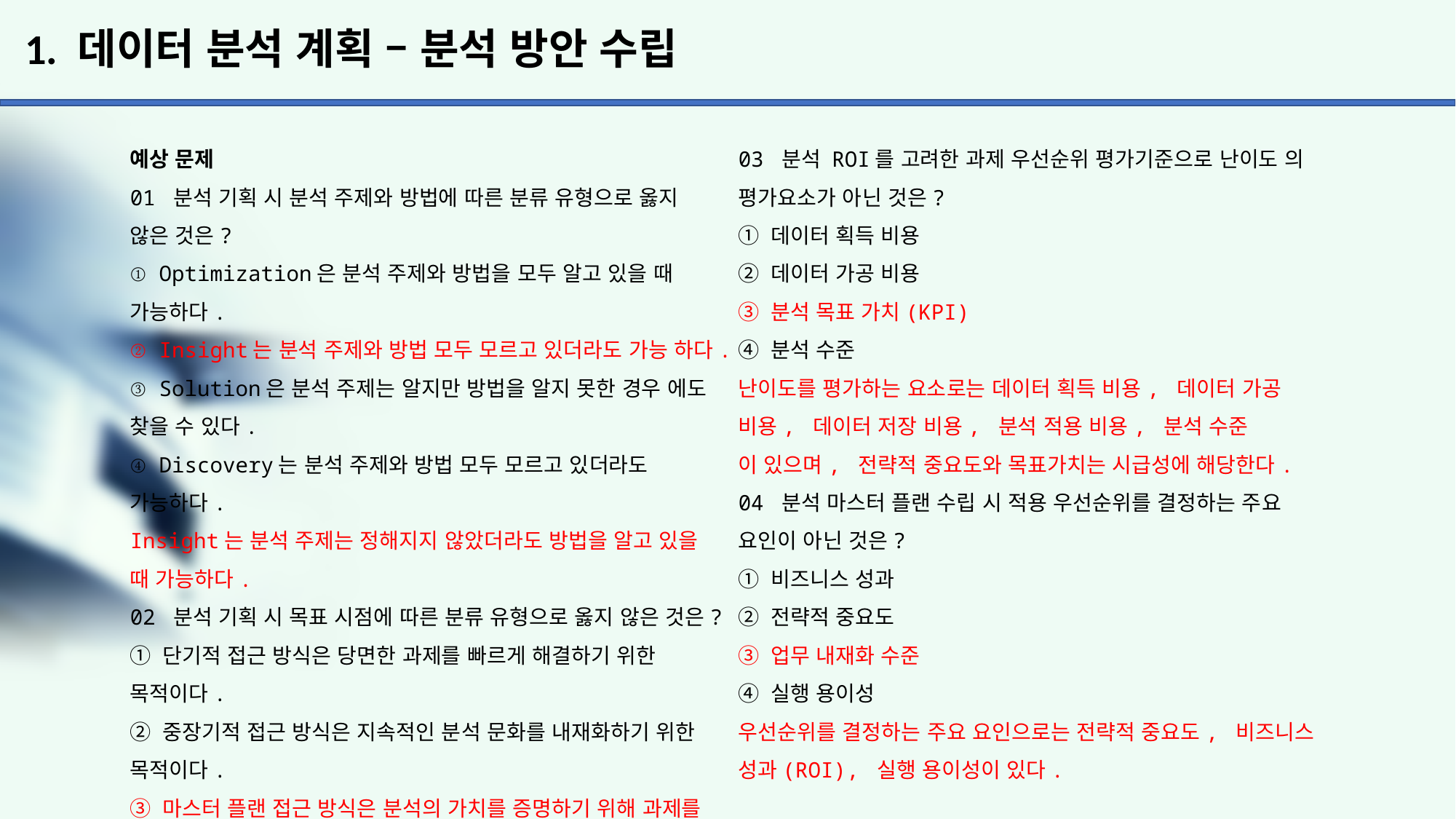

# 1. 데이터 분석 계획 – 분석 방안 수립
예상 문제
01 분석 기획 시 분석 주제와 방법에 따른 분류 유형으로 옳지 않은 것은?
① Optimization은 분석 주제와 방법을 모두 알고 있을 때 가능하다.
② Insight는 분석 주제와 방법 모두 모르고 있더라도 가능 하다.
③ Solution은 분석 주제는 알지만 방법을 알지 못한 경우 에도 찾을 수 있다.
④ Discovery는 분석 주제와 방법 모두 모르고 있더라도 가능하다.
Insight는 분석 주제는 정해지지 않았더라도 방법을 알고 있을 때 가능하다.
02 분석 기획 시 목표 시점에 따른 분류 유형으로 옳지 않은 것은?
① 단기적 접근 방식은 당면한 과제를 빠르게 해결하기 위한 목적이다.
② 중장기적 접근 방식은 지속적인 분석 문화를 내재화하기 위한 목적이다.
③ 마스터 플랜 접근 방식은 분석의 가치를 증명하기 위해 과제를 빠르게 해결한다.
④ 과제 중심적 접근 방식은 명확한 해결을 위해 Quick-Win 방식으로 분석한다.
분석의 가치를 증명하고 이해관계자들의 동의를 얻기 위해 과제를 빠르게 해결하여 그 가치를 조기에 체험시키는 방식
은 혼합 방식이다.
03 분석 ROI를 고려한 과제 우선순위 평가기준으로 난이도 의 평가요소가 아닌 것은?
① 데이터 획득 비용
② 데이터 가공 비용
③ 분석 목표 가치(KPI)
④ 분석 수준
난이도를 평가하는 요소로는 데이터 획득 비용, 데이터 가공 비용, 데이터 저장 비용, 분석 적용 비용, 분석 수준
이 있으며, 전략적 중요도와 목표가치는 시급성에 해당한다.
04 분석 마스터 플랜 수립 시 적용 우선순위를 결정하는 주요 요인이 아닌 것은?
① 비즈니스 성과
② 전략적 중요도
③ 업무 내재화 수준
④ 실행 용이성
우선순위를 결정하는 주요 요인으로는 전략적 중요도, 비즈니스 성과(ROI), 실행 용이성이 있다.